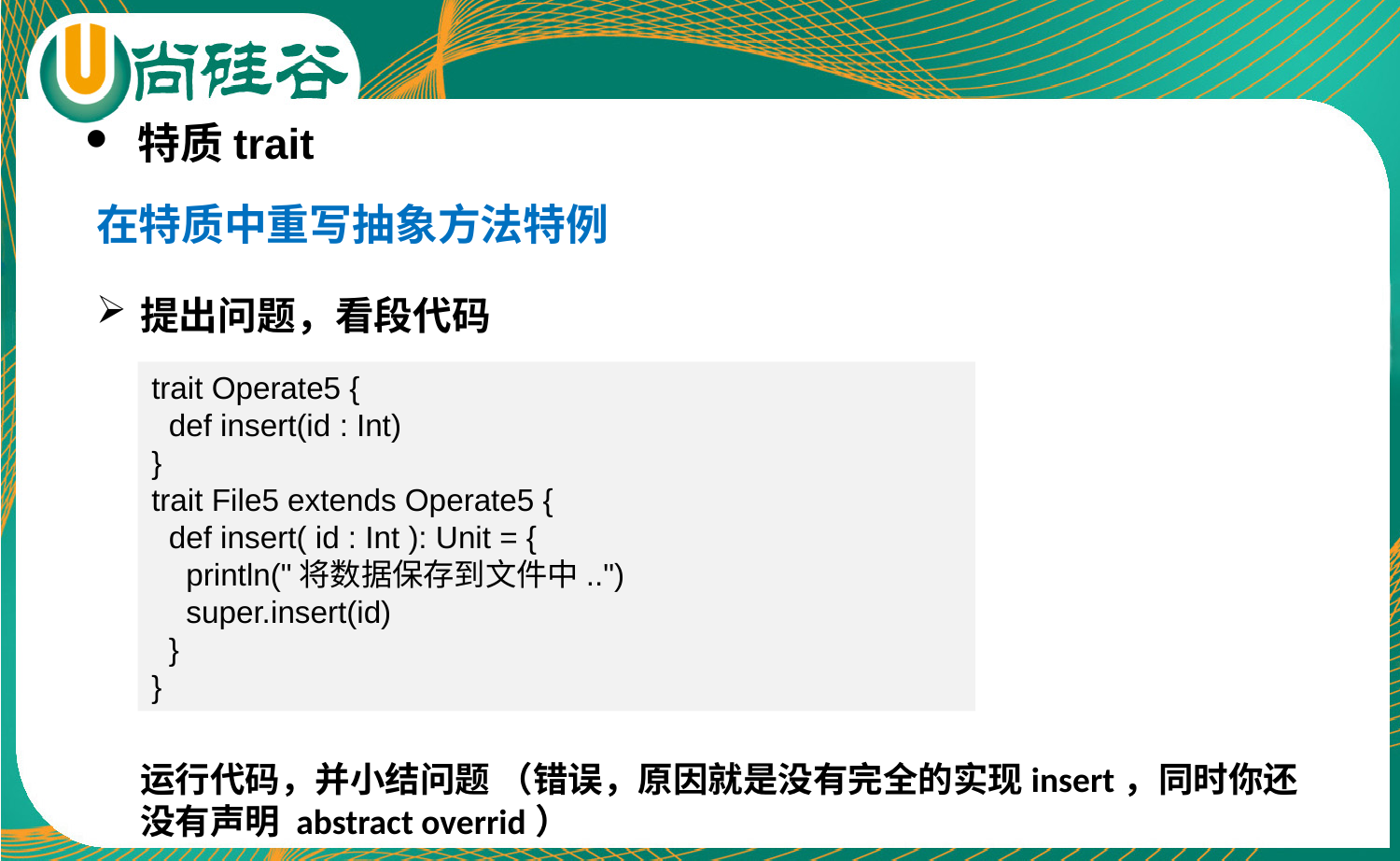

特质trait

在特质中重写抽象方法特例

提出问题，看段代码
运行代码，并小结问题 （错误，原因就是没有完全的实现insert，同时你还没有声明 abstract overrid）

trait Operate5 {
  def insert(id : Int)
}
trait File5 extends Operate5 {
  def insert( id : Int ): Unit = {
    println("将数据保存到文件中..")
    super.insert(id)
  }
}